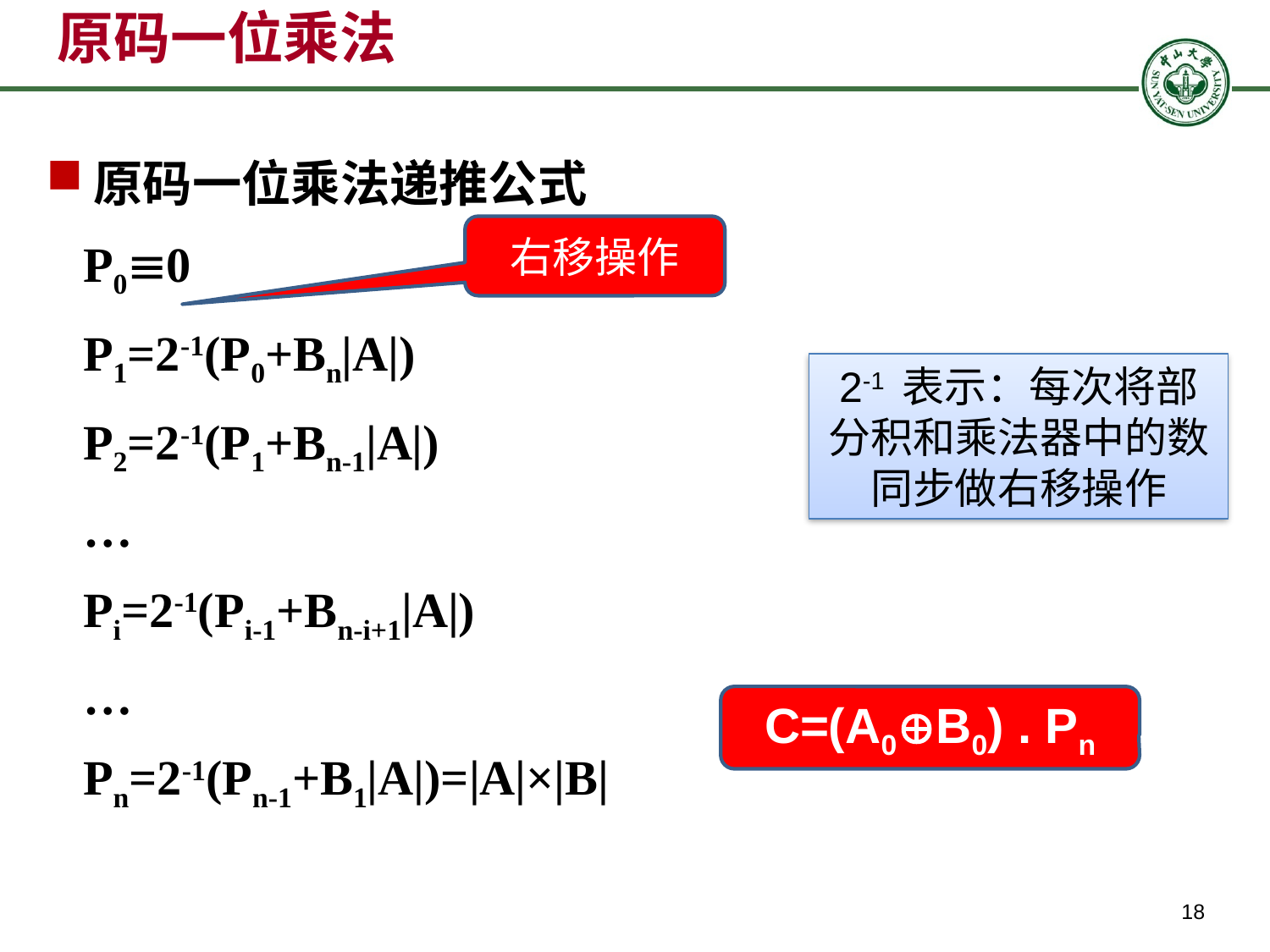

# 原码一位乘法
原码一位乘法递推公式
   P0≡0
   P1=2-1(P0+Bn|A|)
   P2=2-1(P1+Bn-1|A|)
   …
   Pi=2-1(Pi-1+Bn-i+1|A|)
   …
   Pn=2-1(Pn-1+B1|A|)=|A|×|B|

右移操作
2-1 表示：每次将部分积和乘法器中的数同步做右移操作
C=(A0⊕B0) . Pn